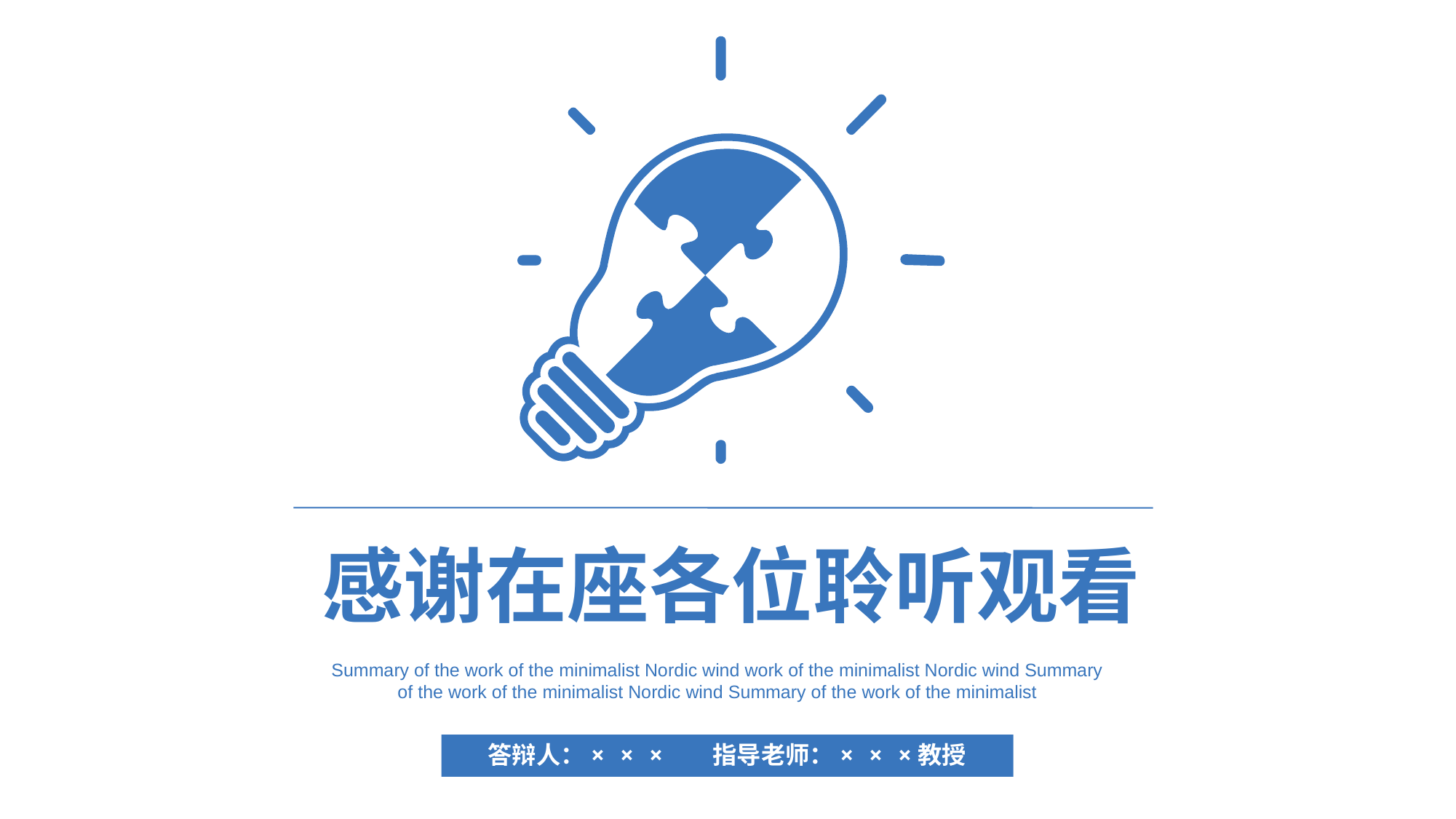

感谢在座各位聆听观看
Summary of the work of the minimalist Nordic wind work of the minimalist Nordic wind Summary of the work of the minimalist Nordic wind Summary of the work of the minimalist
答辩人：× × ×   指导老师：× × ×教授